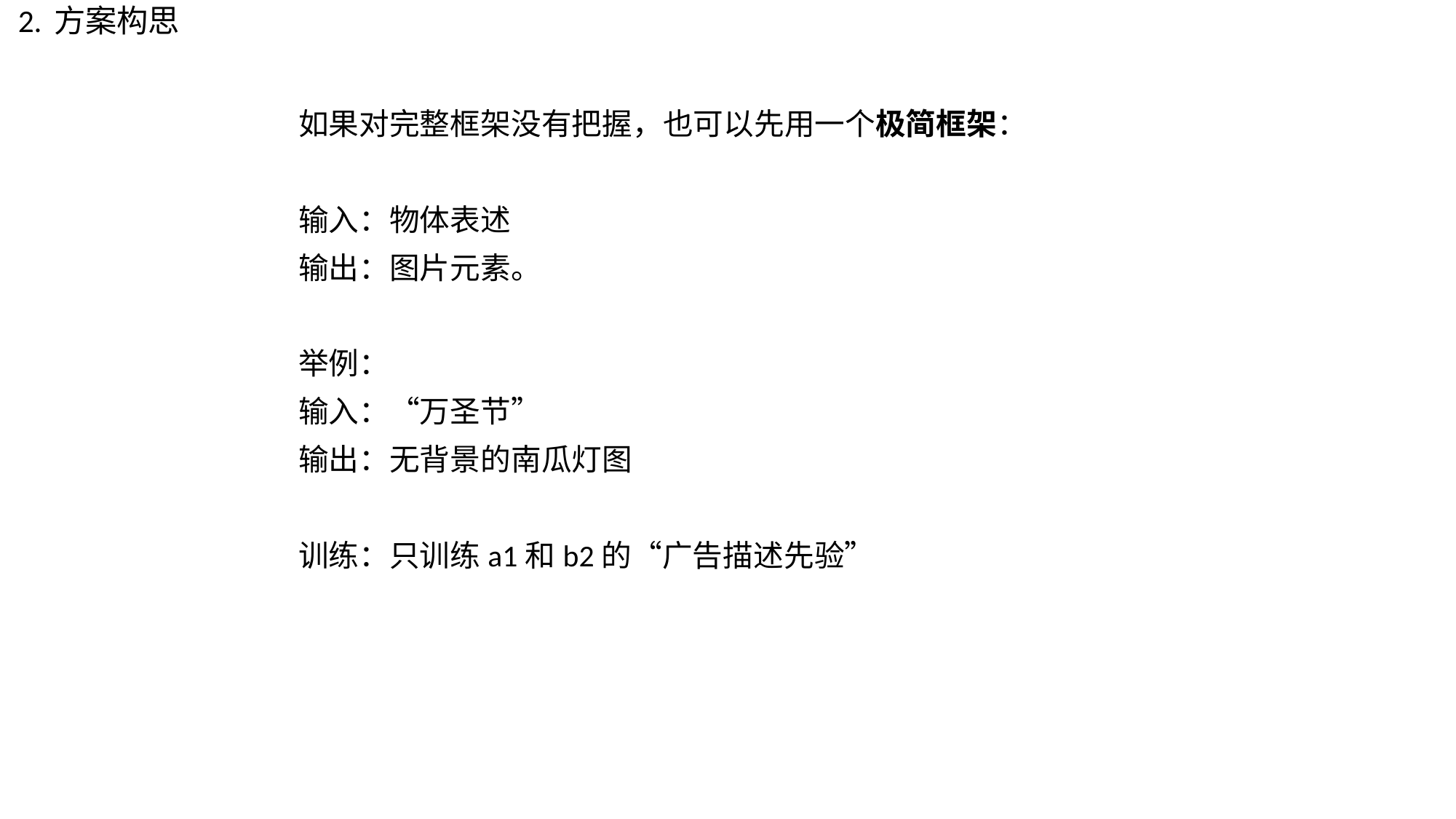

2. 方案构思
如果对完整框架没有把握，也可以先用一个极简框架：

输入：物体表述
输出：图片元素。

举例：
输入：“万圣节”
输出：无背景的南瓜灯图

训练：只训练a1和b2的“广告描述先验”